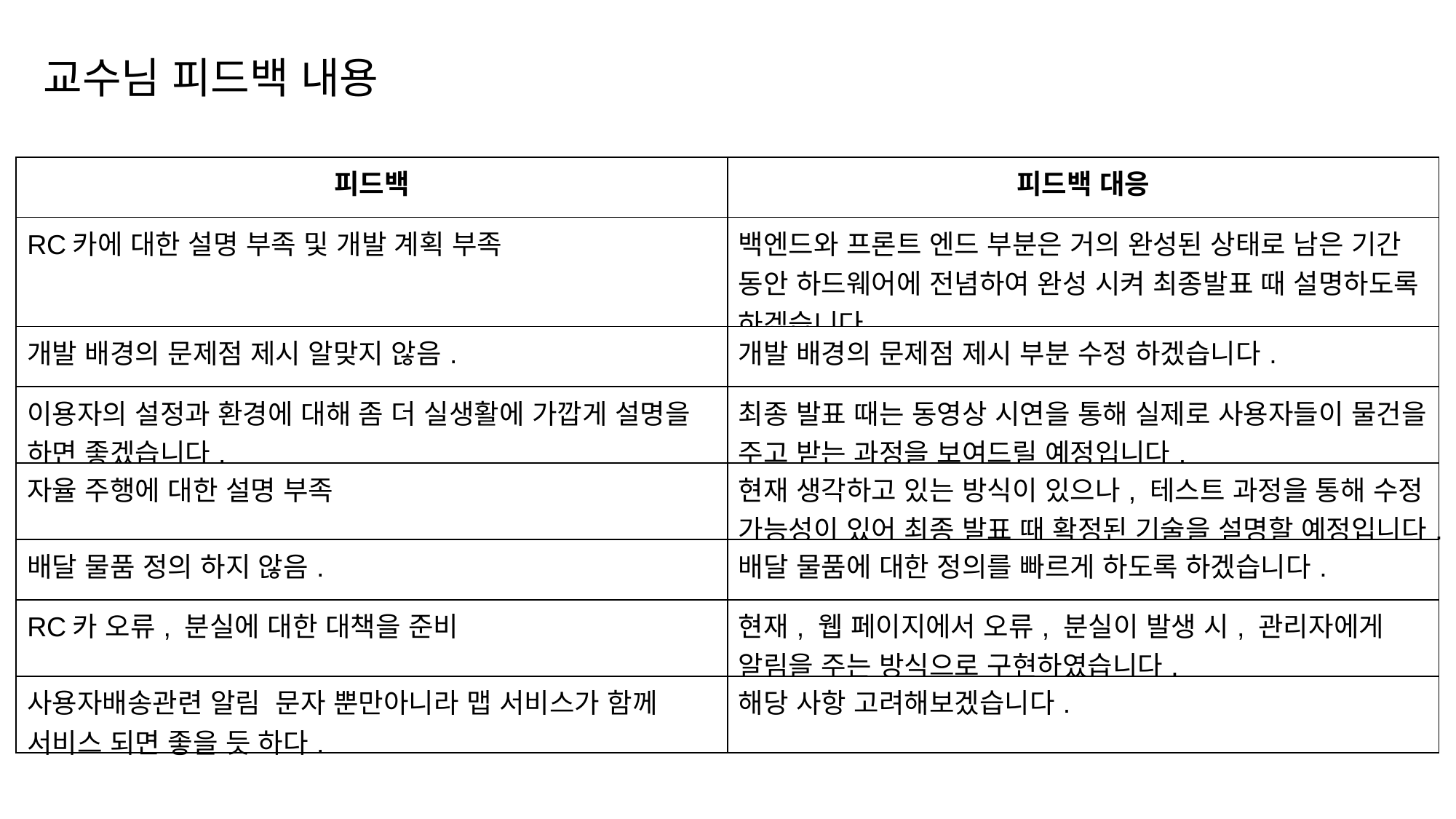

교수님 피드백 내용
| 피드백 | 피드백 대응 |
| --- | --- |
| RC카에 대한 설명 부족 및 개발 계획 부족 | 백엔드와 프론트 엔드 부분은 거의 완성된 상태로 남은 기간 동안 하드웨어에 전념하여 완성 시켜 최종발표 때 설명하도록 하겠습니다. |
| 개발 배경의 문제점 제시 알맞지 않음. | 개발 배경의 문제점 제시 부분 수정 하겠습니다. |
| 이용자의 설정과 환경에 대해 좀 더 실생활에 가깝게 설명을 하면 좋겠습니다. | 최종 발표 때는 동영상 시연을 통해 실제로 사용자들이 물건을 주고 받는 과정을 보여드릴 예정입니다. |
| 자율 주행에 대한 설명 부족 | 현재 생각하고 있는 방식이 있으나, 테스트 과정을 통해 수정 가능성이 있어 최종 발표 때 확정된 기술을 설명할 예정입니다. |
| 배달 물품 정의 하지 않음. | 배달 물품에 대한 정의를 빠르게 하도록 하겠습니다. |
| RC카 오류, 분실에 대한 대책을 준비 | 현재, 웹 페이지에서 오류, 분실이 발생 시, 관리자에게 알림을 주는 방식으로 구현하였습니다. |
| 사용자배송관련 알림 문자 뿐만아니라 맵 서비스가 함께 서비스 되면 좋을 듯 하다. | 해당 사항 고려해보겠습니다. |